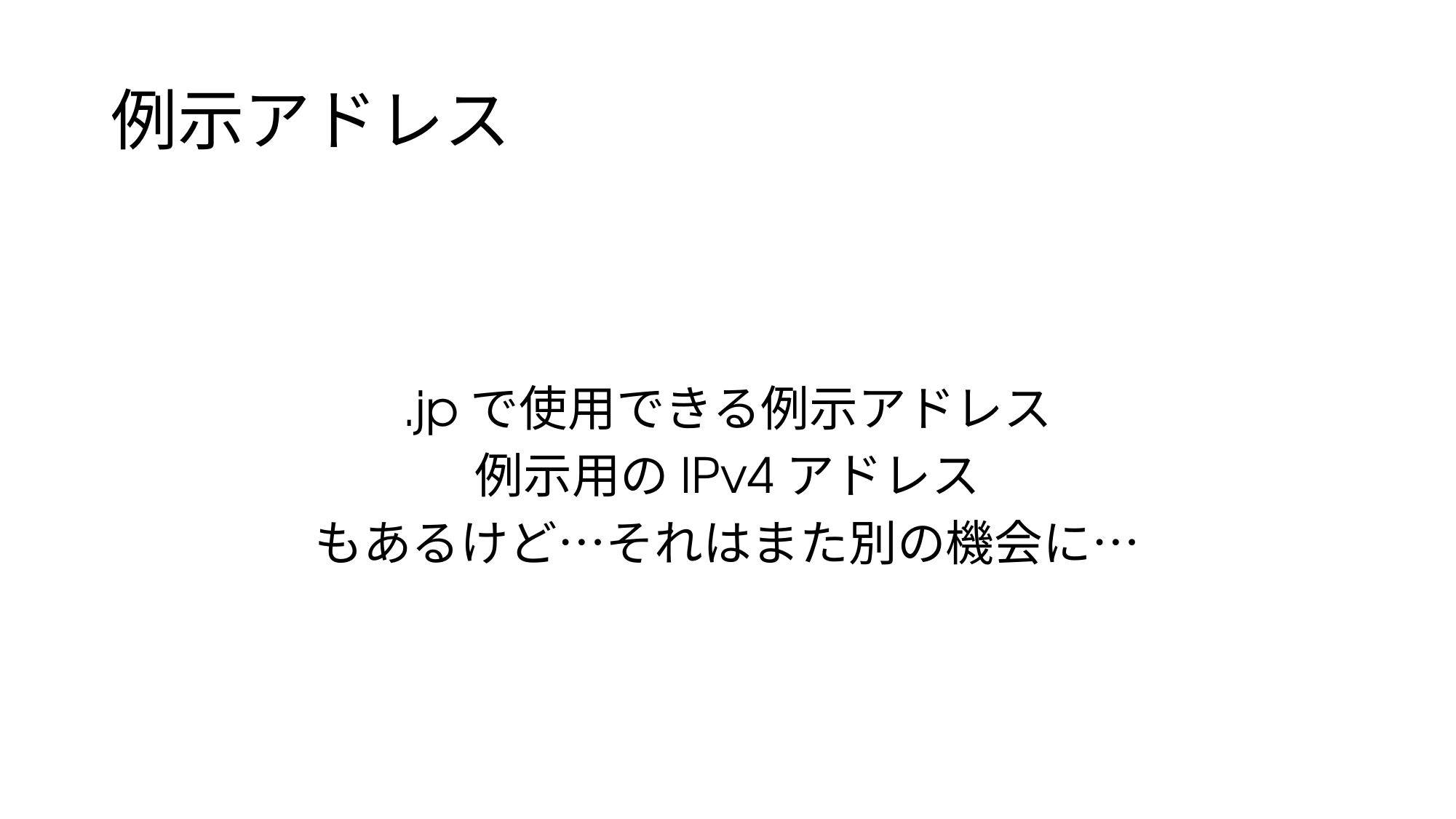

# 例示アドレス
.jpで使用できる例示アドレス
例示用のIPv4アドレス
もあるけど…それはまた別の機会に…